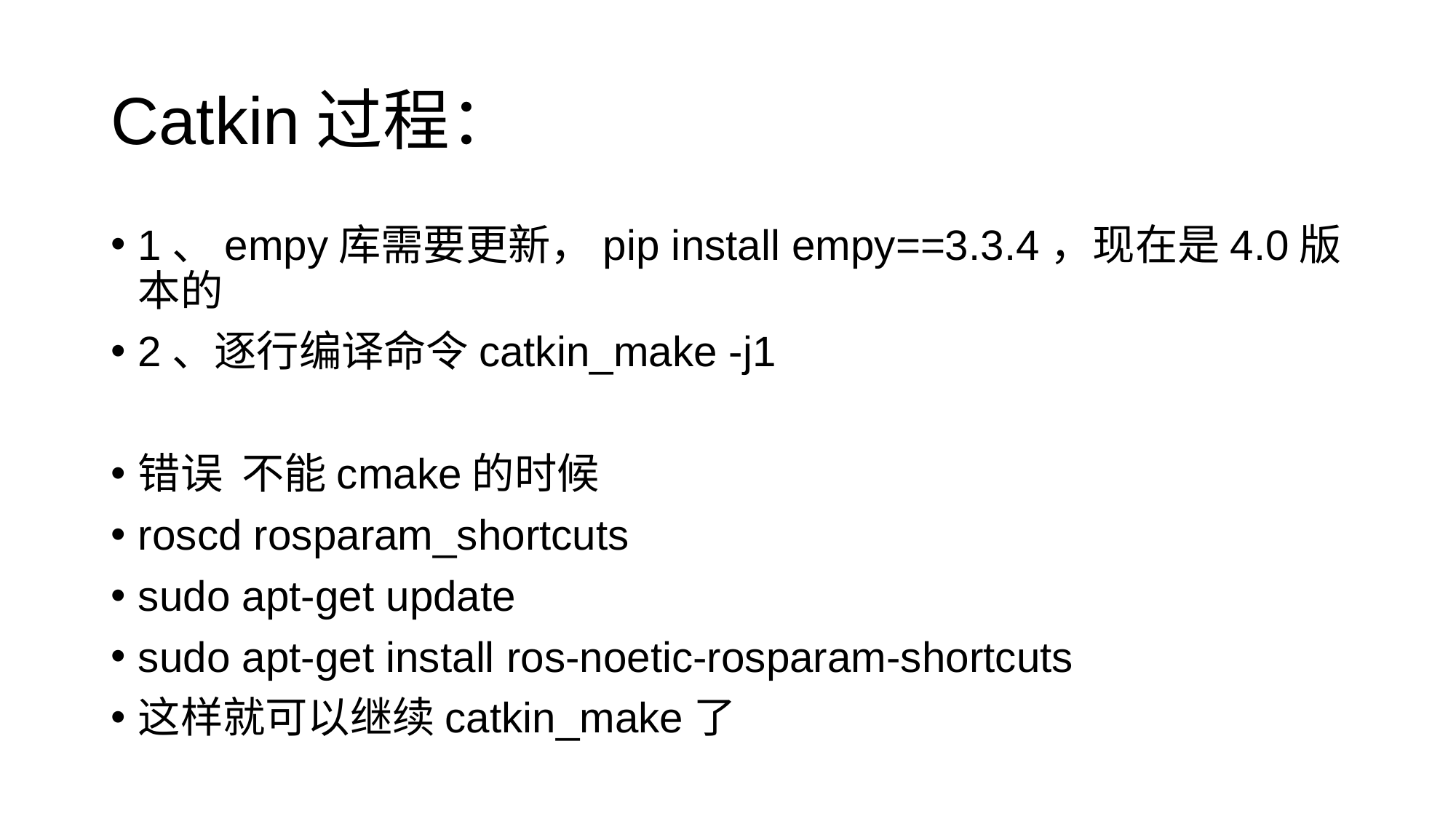

# Catkin过程：
1、empy库需要更新，pip install empy==3.3.4，现在是4.0版本的
2、逐行编译命令catkin_make -j1

错误  不能cmake的时候
roscd rosparam_shortcuts
sudo apt-get update
sudo apt-get install ros-noetic-rosparam-shortcuts
这样就可以继续catkin_make了